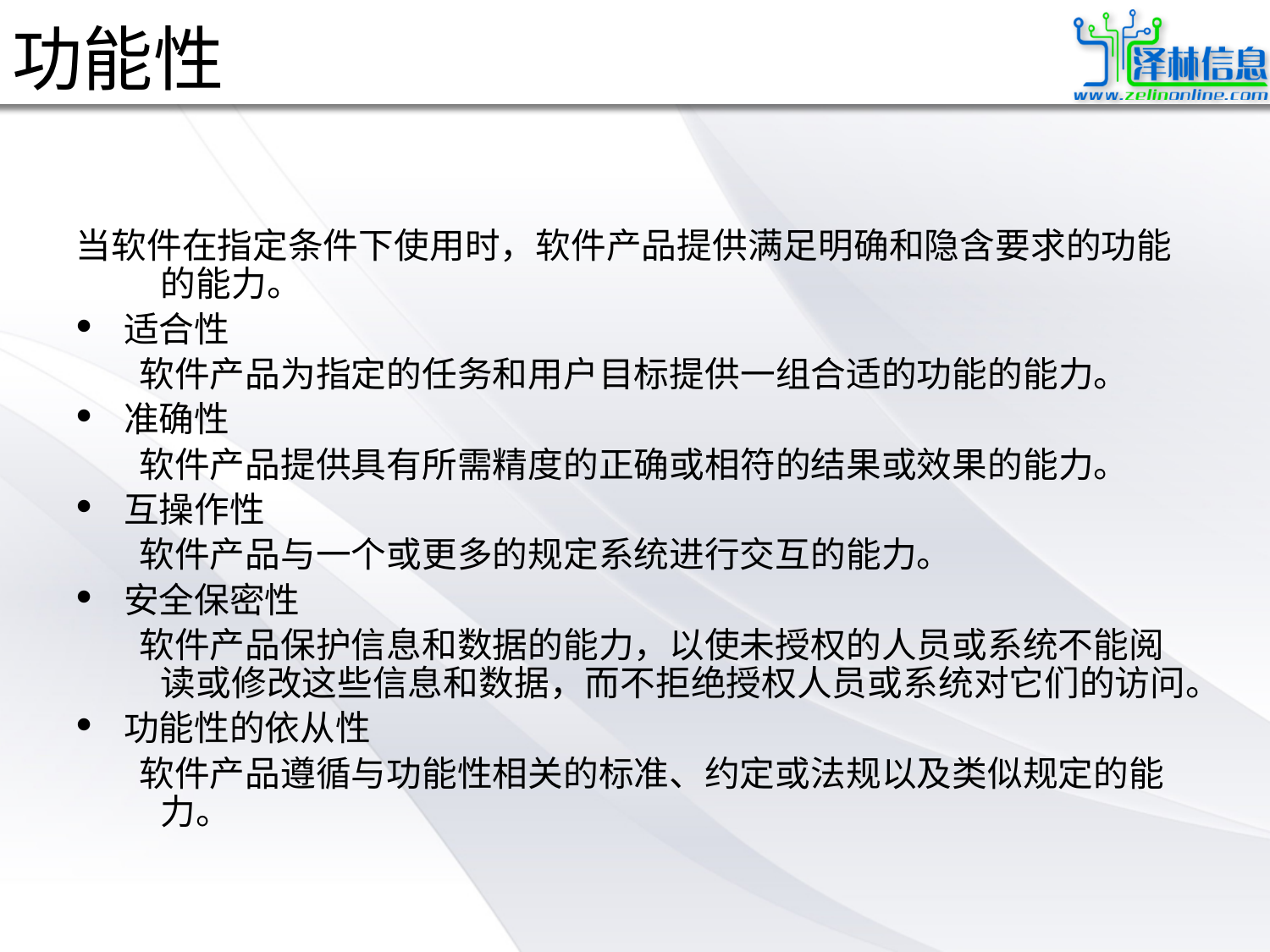

# 功能性
当软件在指定条件下使用时，软件产品提供满足明确和隐含要求的功能的能力。
适合性
       软件产品为指定的任务和用户目标提供一组合适的功能的能力。
准确性
       软件产品提供具有所需精度的正确或相符的结果或效果的能力。
互操作性
       软件产品与一个或更多的规定系统进行交互的能力。
安全保密性
       软件产品保护信息和数据的能力，以使未授权的人员或系统不能阅读或修改这些信息和数据，而不拒绝授权人员或系统对它们的访问。
功能性的依从性
       软件产品遵循与功能性相关的标准、约定或法规以及类似规定的能力。